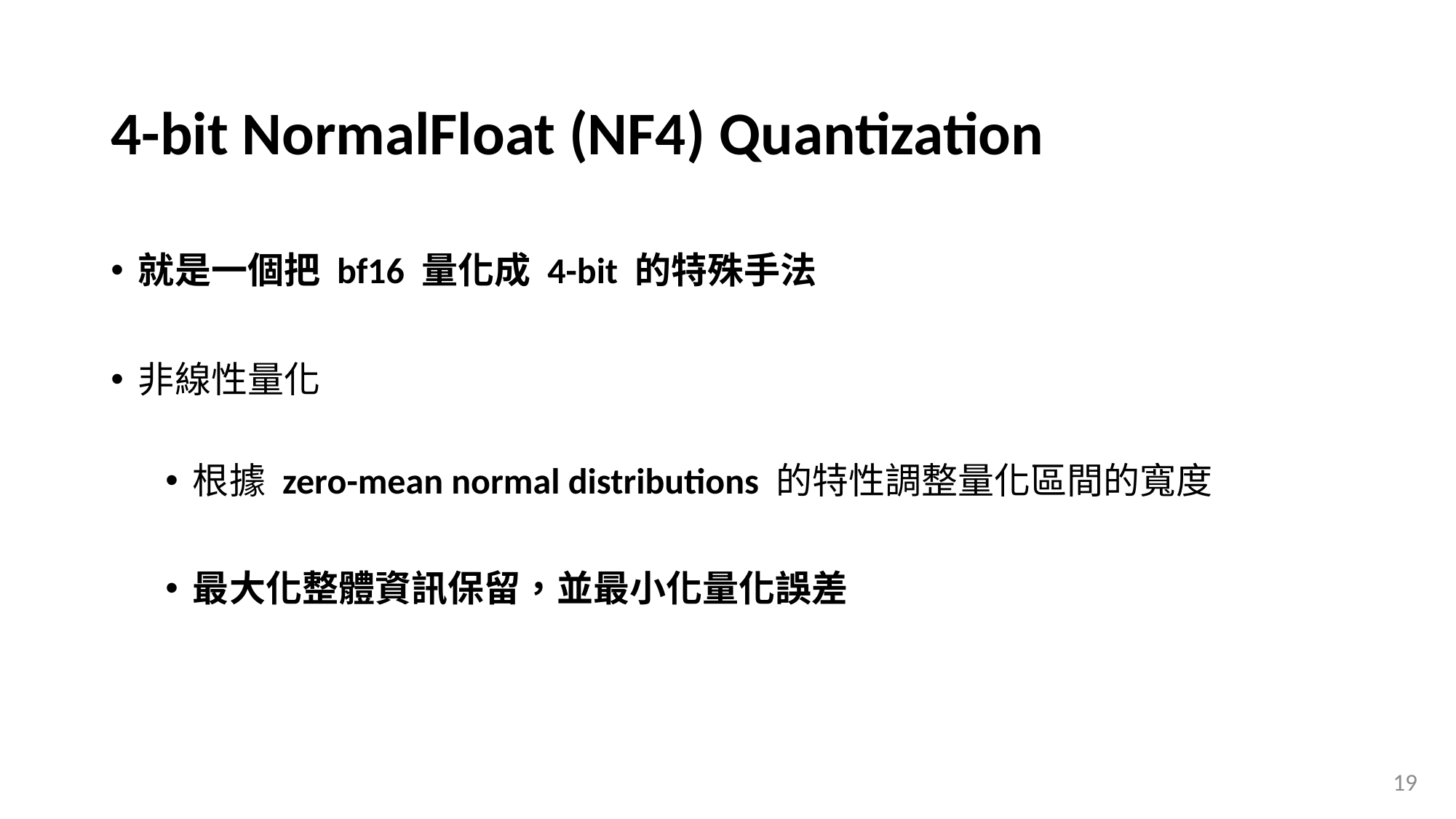

# 4-bit NormalFloat (NF4) Quantization

就是一個把 bf16 量化成 4-bit 的特殊手法

非線性量化

根據 zero-mean normal distributions 的特性調整量化區間的寬度

最大化整體資訊保留，並最小化量化誤差

19